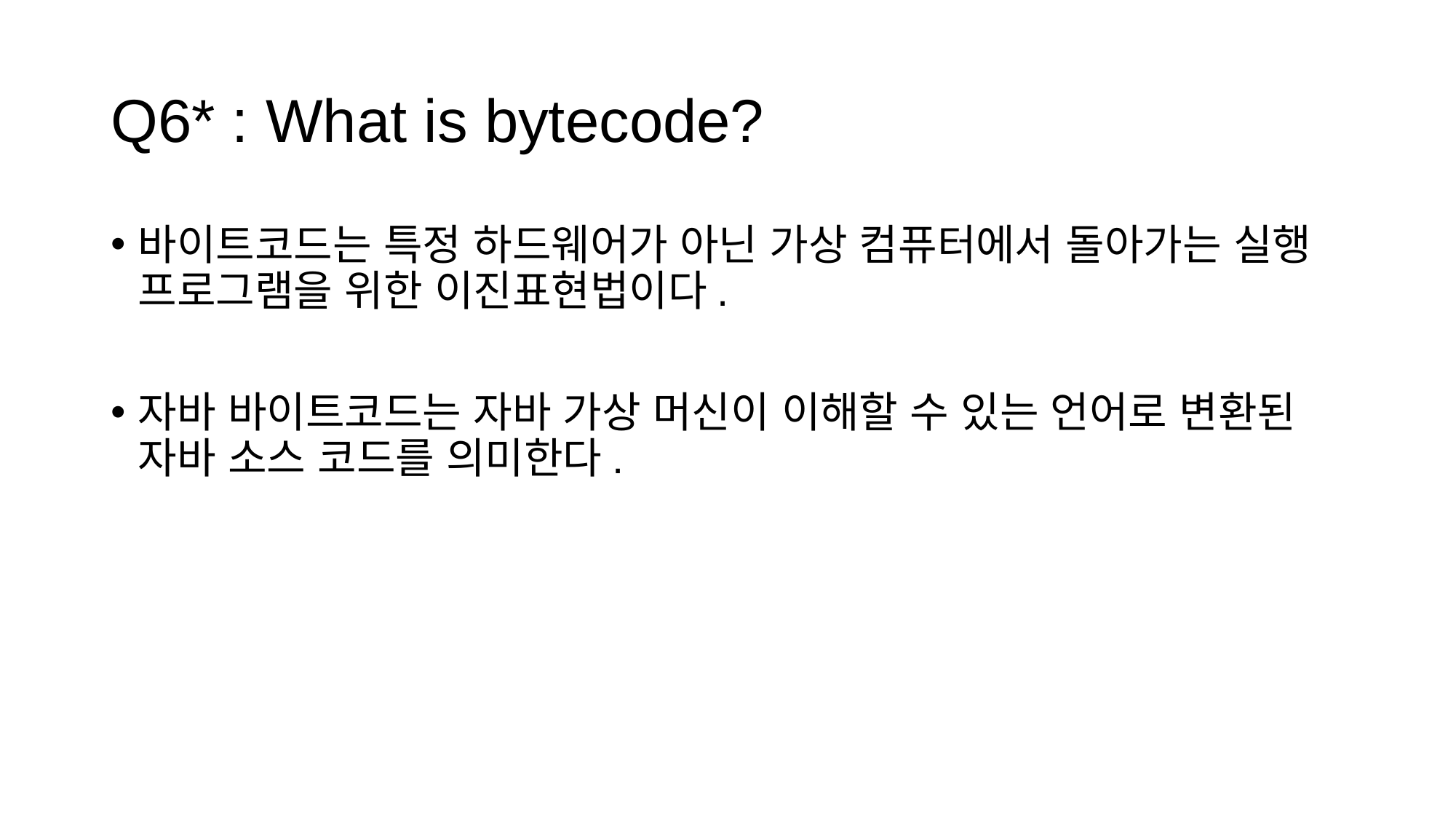

# Q6* : What is bytecode?
바이트코드는 특정 하드웨어가 아닌 가상 컴퓨터에서 돌아가는 실행 프로그램을 위한 이진표현법이다.

자바 바이트코드는 자바 가상 머신이 이해할 수 있는 언어로 변환된 자바 소스 코드를 의미한다.